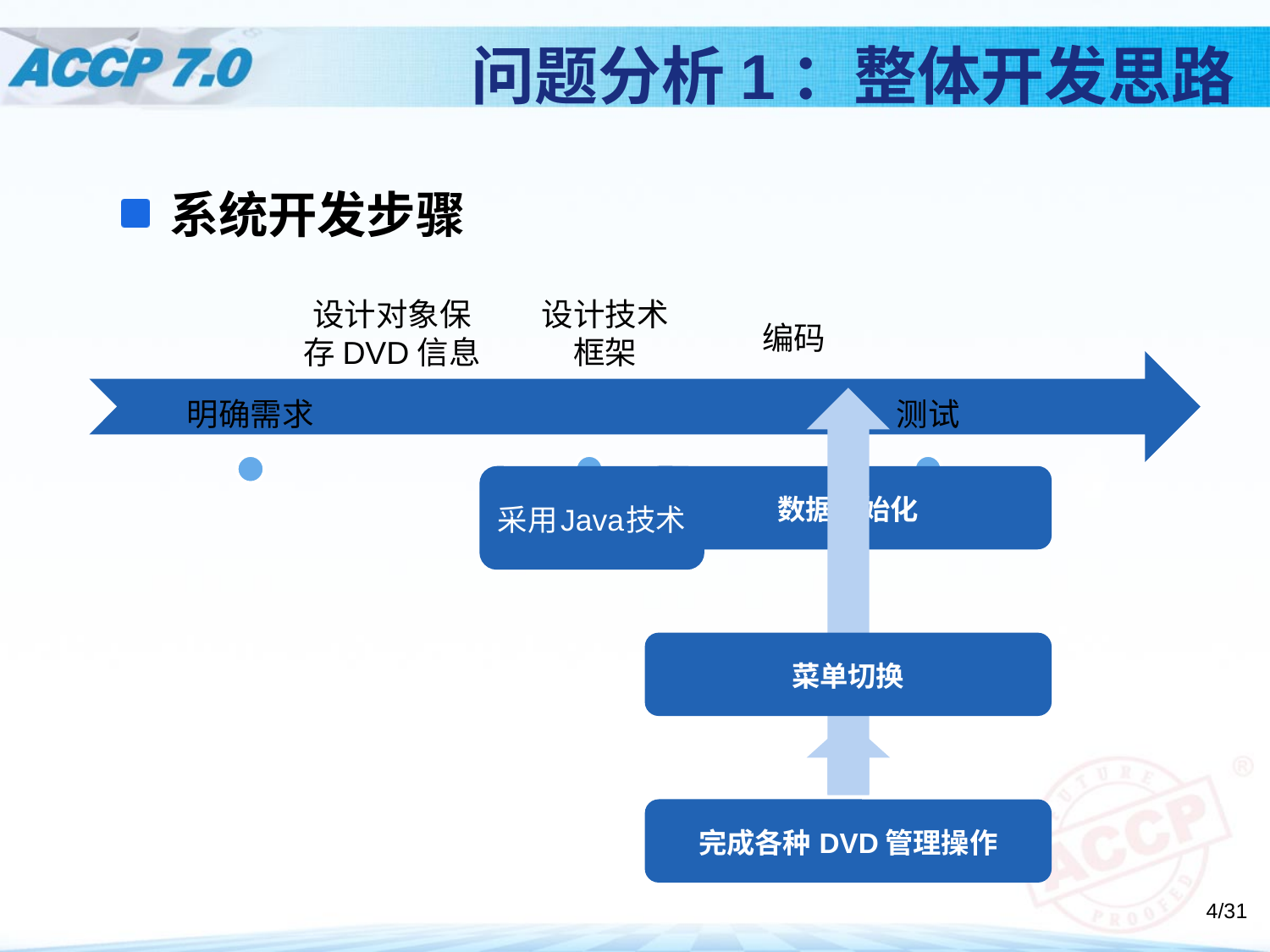

# 问题分析1：整体开发思路
系统开发步骤
明确需求
测试
设计对象保存DVD信息
设计技术
框架
编码
采用Java技术
数据初始化
菜单切换
完成各种DVD管理操作
4/31